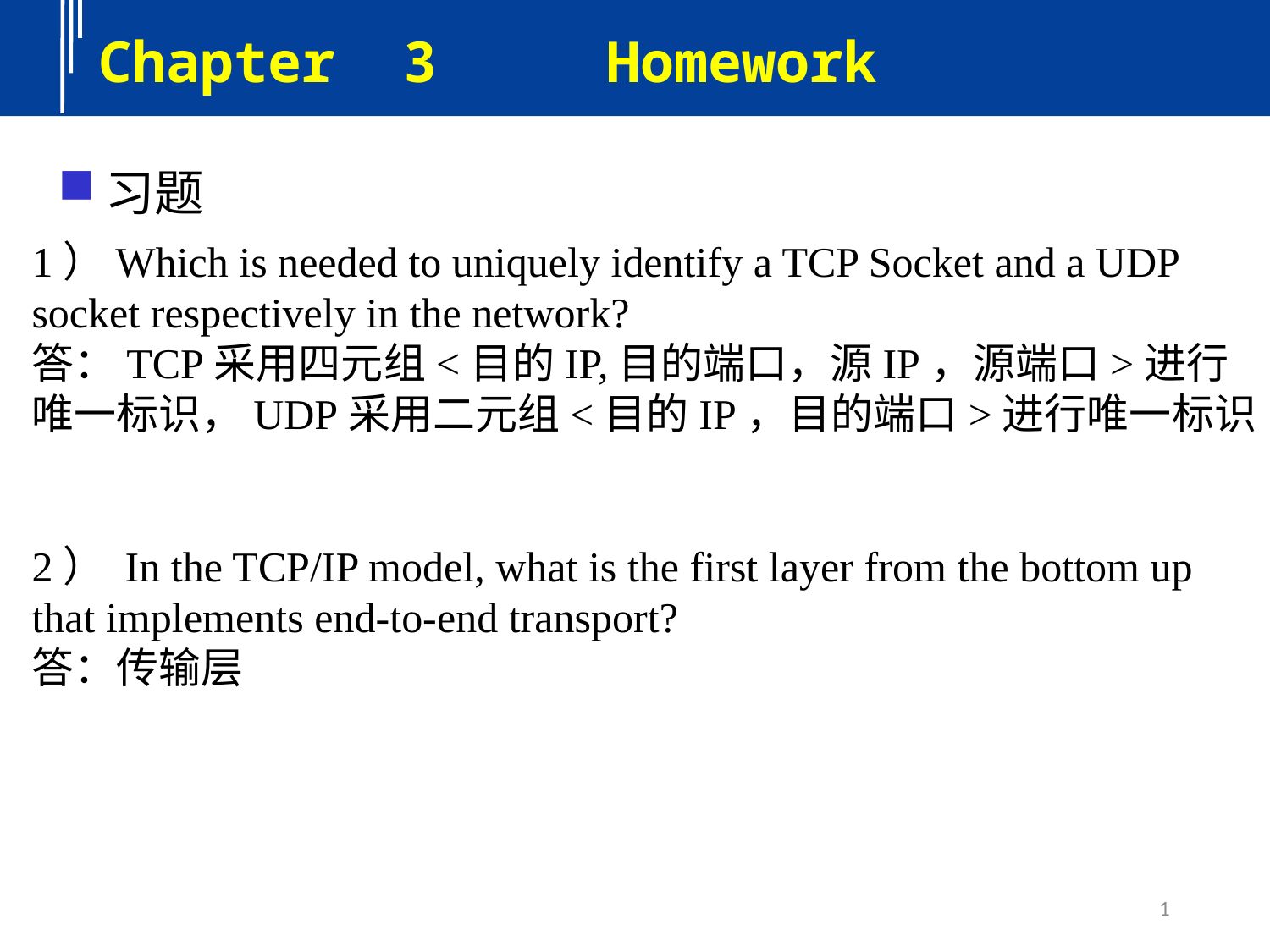

Chapter  3     Homework
习题

1）Which is needed to uniquely identify a TCP Socket and a UDP socket respectively in the network?
答：TCP采用四元组<目的IP,目的端口，源IP，源端口>进行唯一标识，UDP采用二元组<目的IP，目的端口>进行唯一标识

2） In the TCP/IP model, what is the first layer from the bottom up that implements end-to-end transport?
答：传输层

1